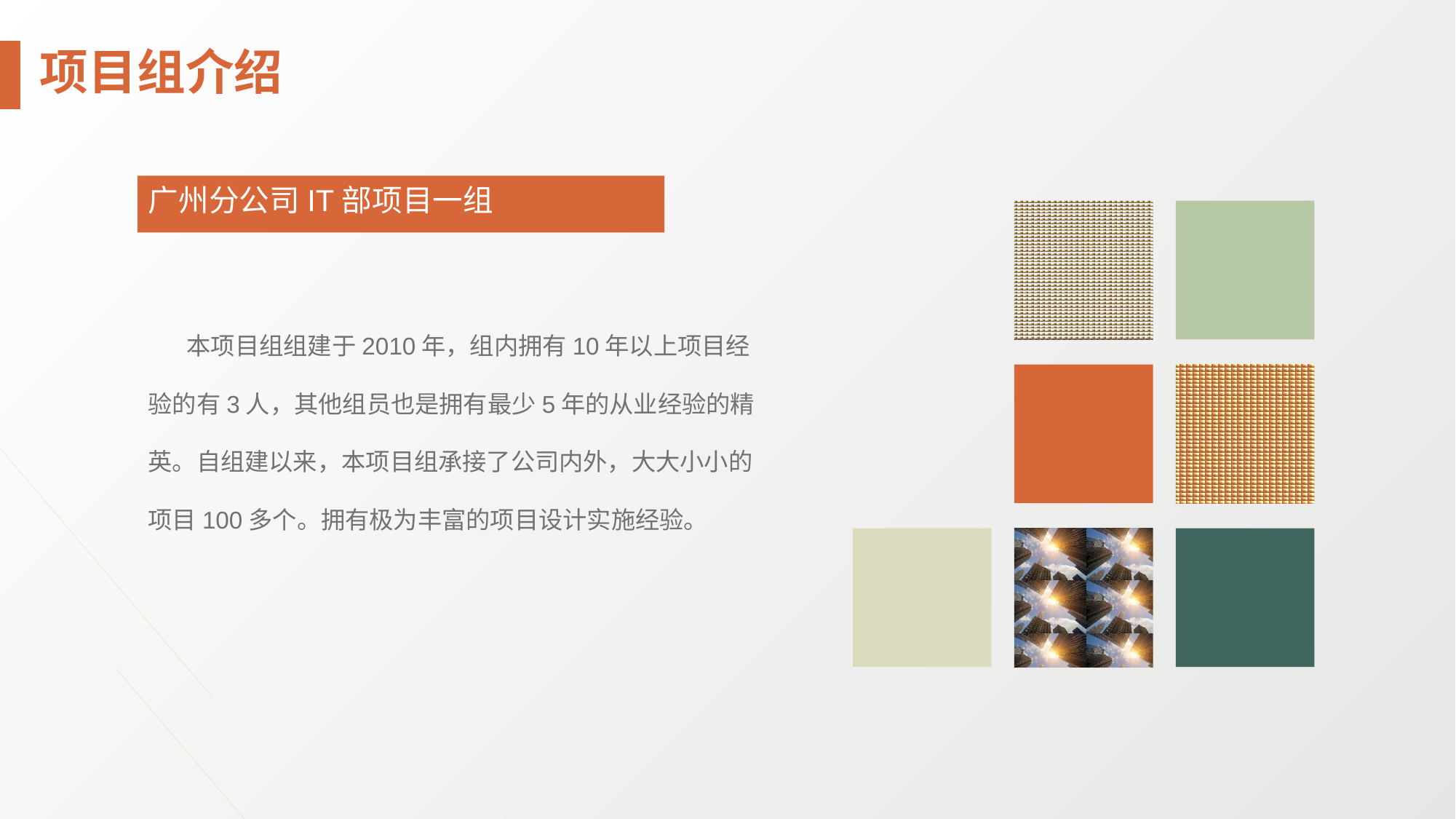

项目组介绍

广州分公司IT部项目一组

      本项目组组建于2010年，组内拥有10年以上项目经验的有3人，其他组员也是拥有最少5年的从业经验的精英。自组建以来，本项目组承接了公司内外，大大小小的项目100多个。拥有极为丰富的项目设计实施经验。